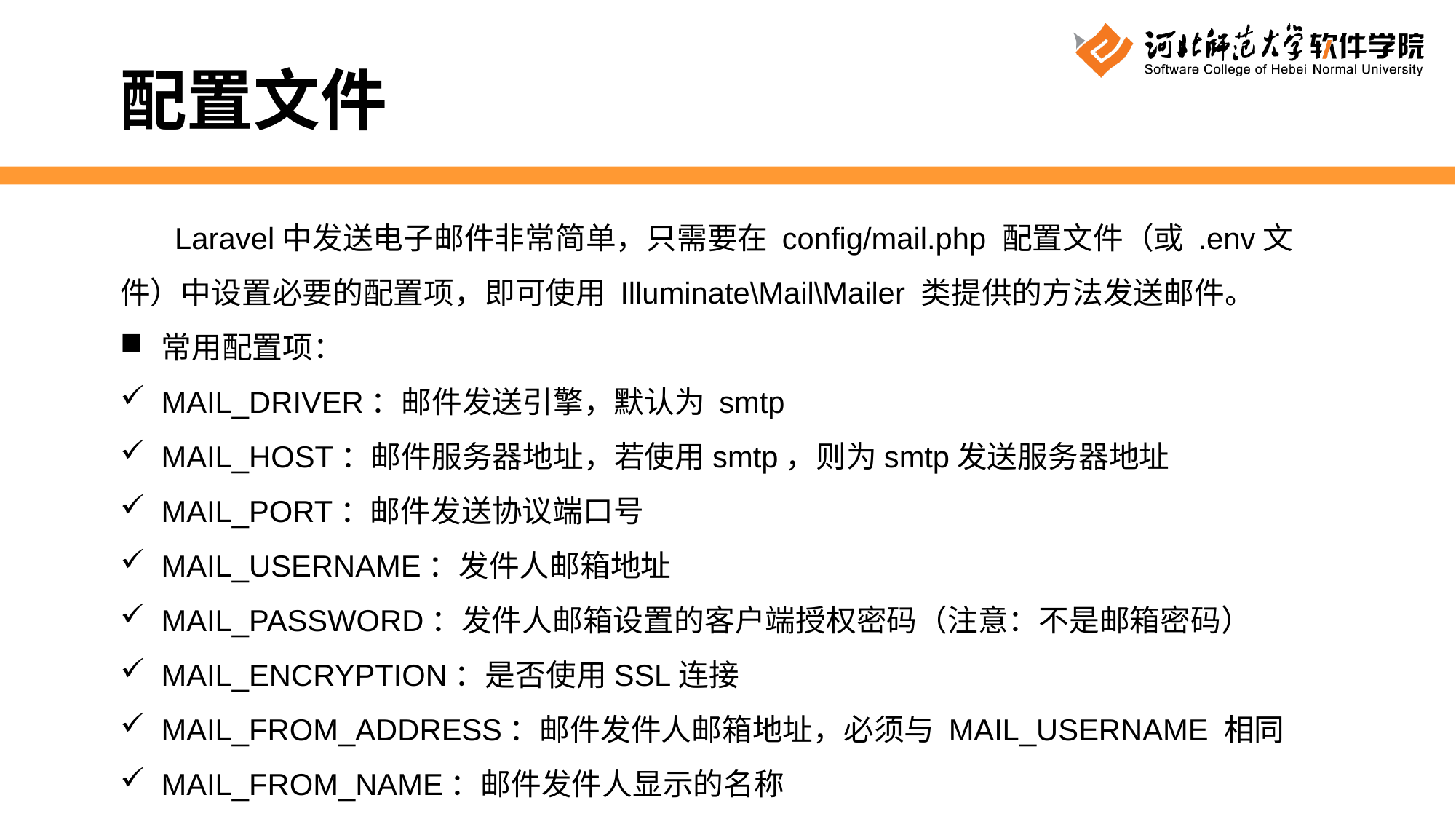

配置文件
Laravel中发送电子邮件非常简单，只需要在 config/mail.php 配置文件（或 .env文件）中设置必要的配置项，即可使用 Illuminate\Mail\Mailer 类提供的方法发送邮件。
常用配置项：
MAIL_DRIVER：邮件发送引擎，默认为 smtp
MAIL_HOST：邮件服务器地址，若使用smtp，则为smtp发送服务器地址
MAIL_PORT：邮件发送协议端口号
MAIL_USERNAME：发件人邮箱地址
MAIL_PASSWORD：发件人邮箱设置的客户端授权密码（注意：不是邮箱密码）
MAIL_ENCRYPTION：是否使用SSL连接
MAIL_FROM_ADDRESS：邮件发件人邮箱地址，必须与 MAIL_USERNAME 相同
MAIL_FROM_NAME：邮件发件人显示的名称